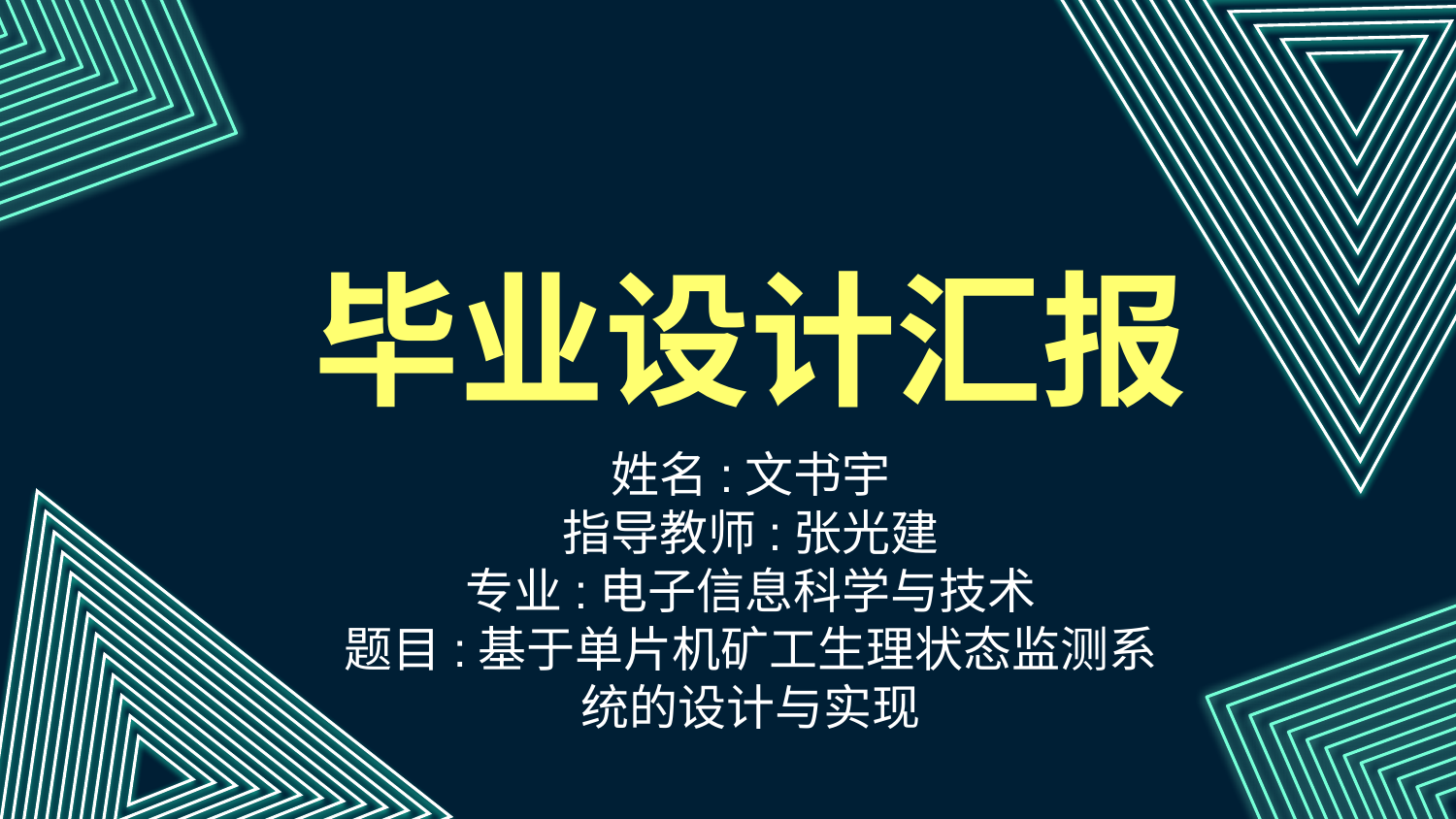

# 毕业设计汇报
姓名:文书宇
指导教师:张光建
专业:电子信息科学与技术
题目:基于单片机矿工生理状态监测系统的设计与实现